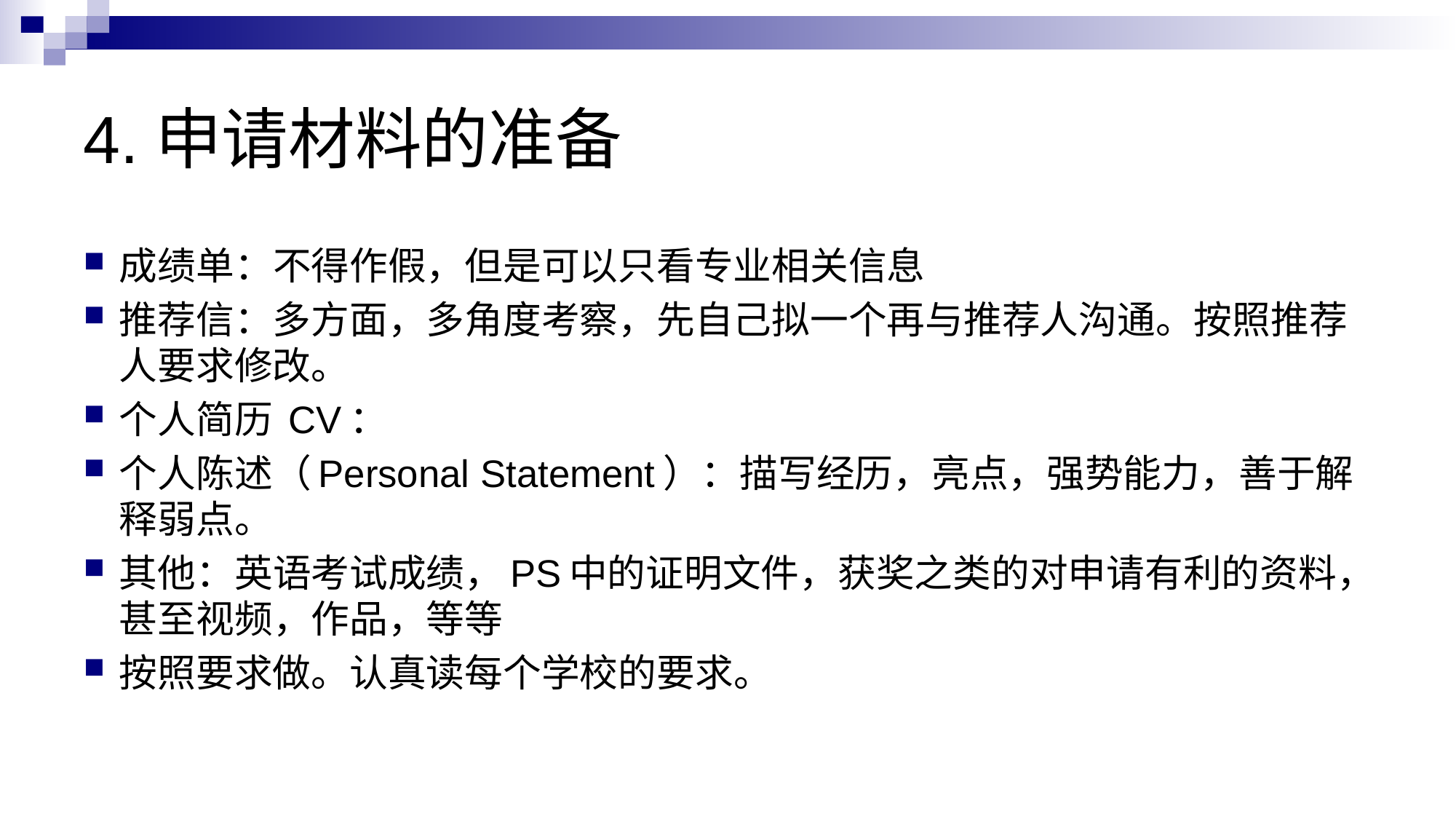

# 4.申请材料的准备
成绩单：不得作假，但是可以只看专业相关信息
推荐信：多方面，多角度考察，先自己拟一个再与推荐人沟通。按照推荐人要求修改。
个人简历 CV：
个人陈述（Personal Statement）：描写经历，亮点，强势能力，善于解释弱点。
其他：英语考试成绩，PS中的证明文件，获奖之类的对申请有利的资料，甚至视频，作品，等等
按照要求做。认真读每个学校的要求。